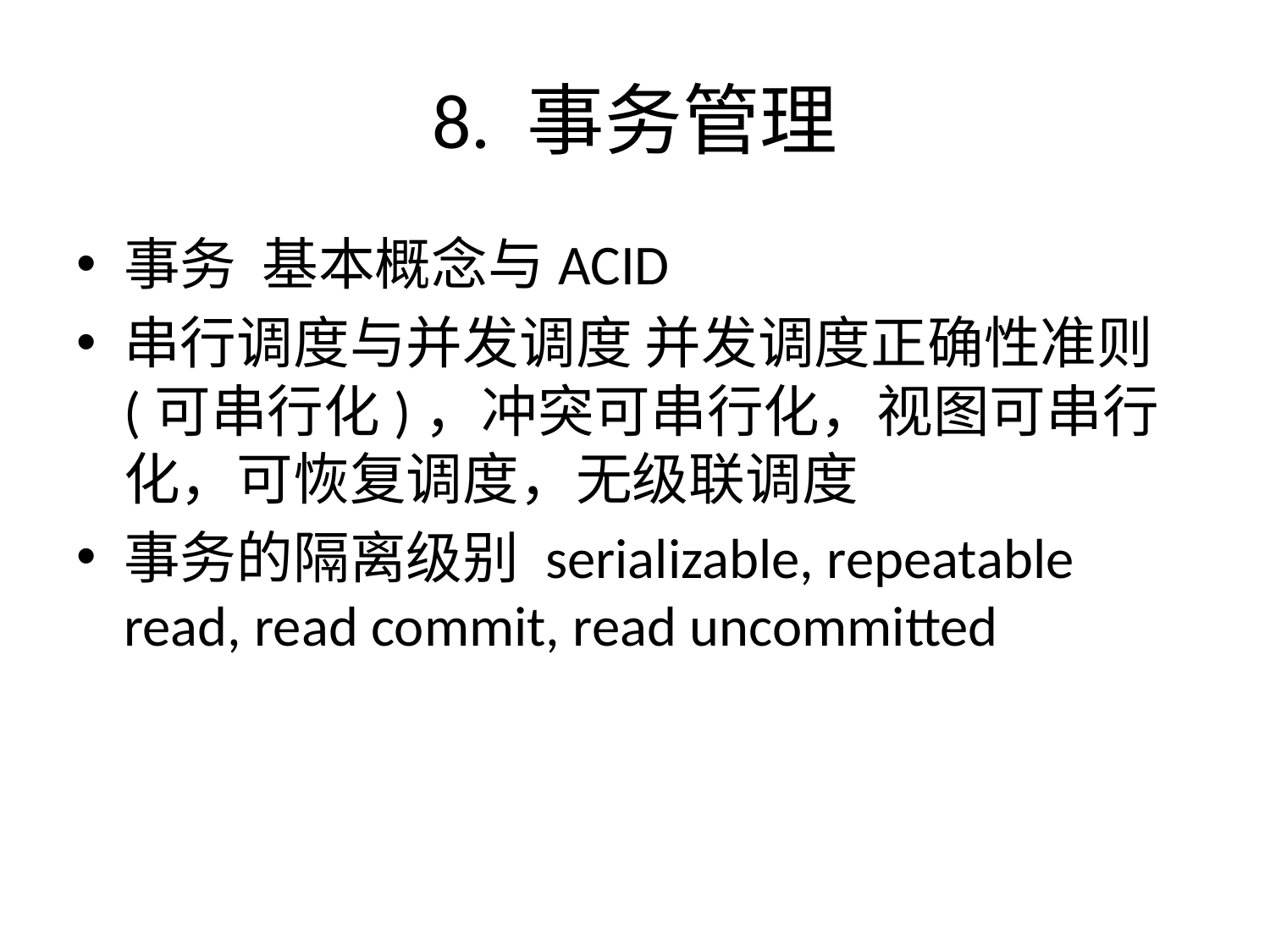

# 8. 事务管理
事务  基本概念与ACID
串行调度与并发调度 并发调度正确性准则(可串行化)，冲突可串行化，视图可串行化，可恢复调度，无级联调度
事务的隔离级别 serializable, repeatable read, read commit, read uncommitted